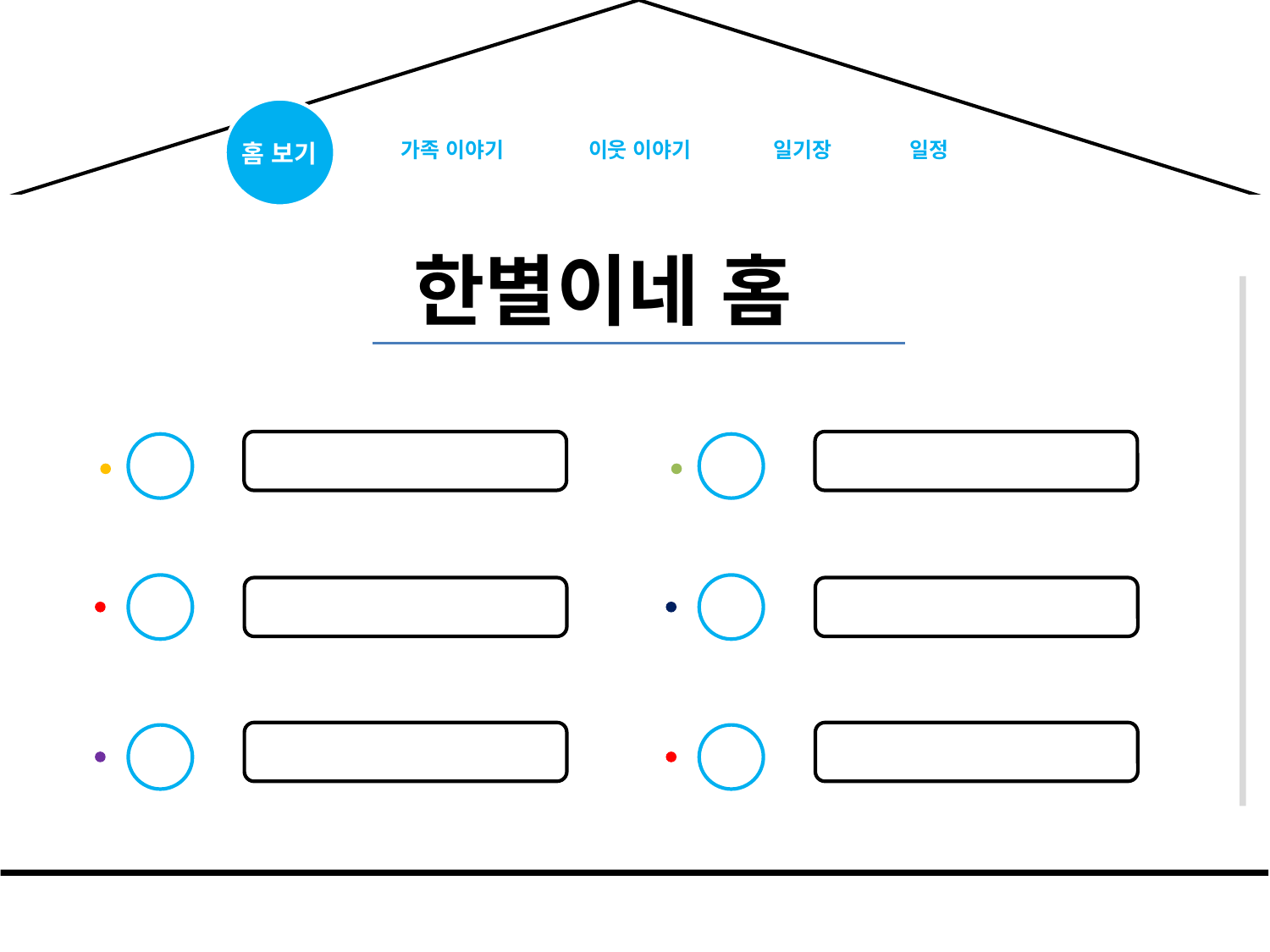

홈 보기
가족 이야기
이웃 이야기
일기장
일정

한별이네 홈